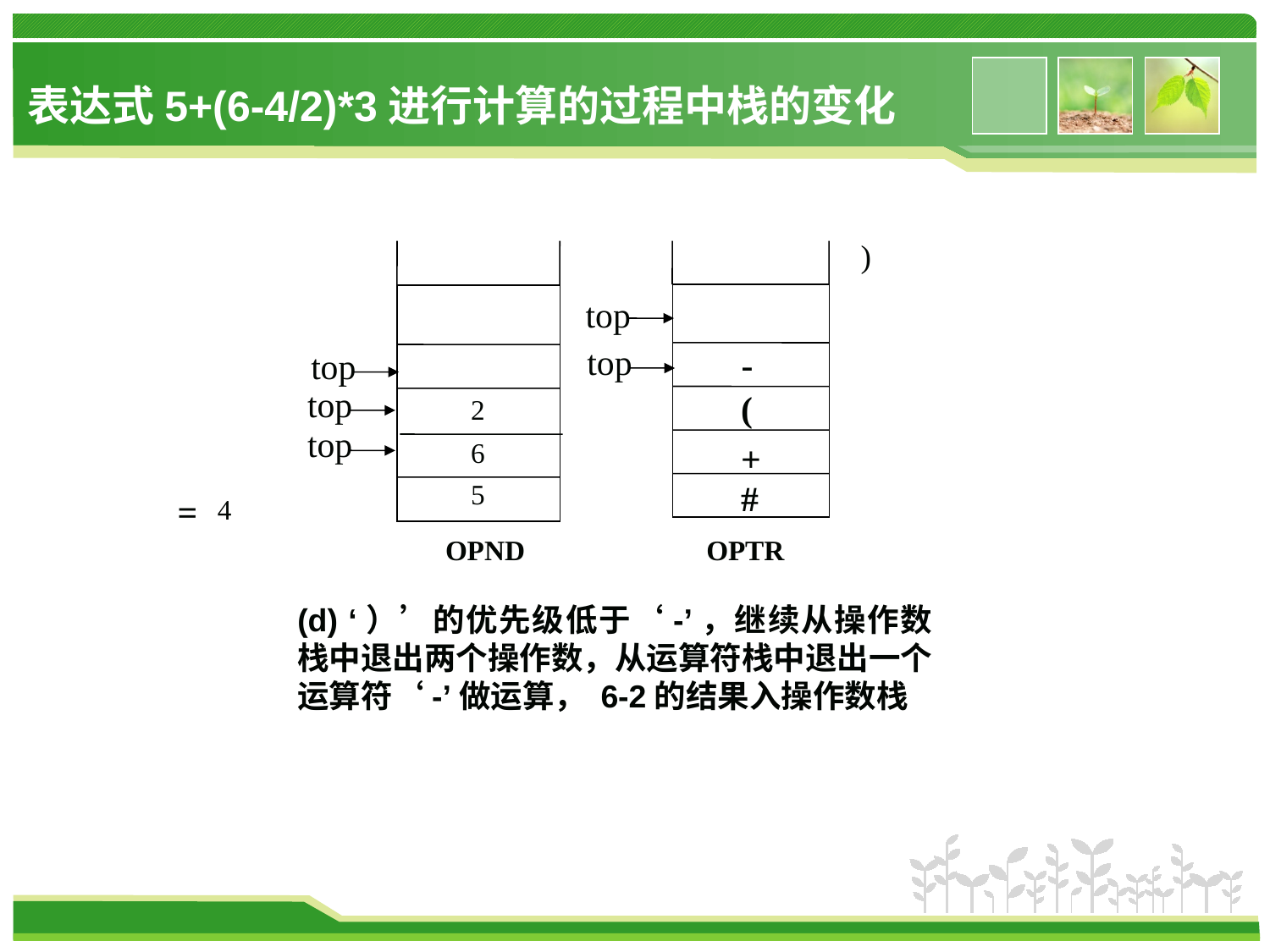

表达式5+(6-4/2)*3进行计算的过程中栈的变化
)

top

top

-
top

top

(
2

top

6

+

5
#

=

4

OPND                          OPTR

(d) ‘）’的优先级低于‘-’，继续从操作数栈中退出两个操作数，从运算符栈中退出一个运算符‘-’做运算， 6-2的结果入操作数栈

38